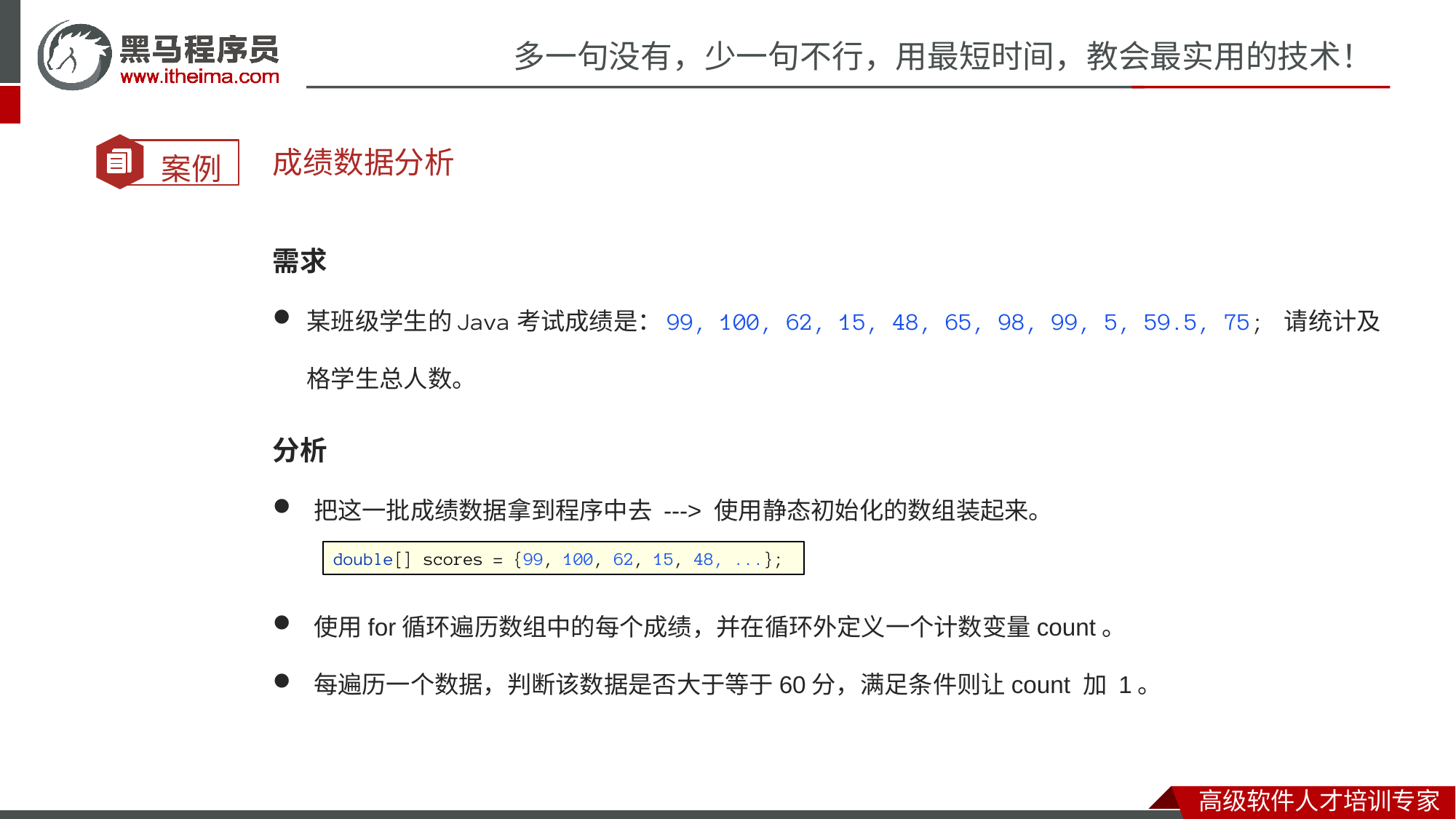

成绩数据分析
需求
某班级学生的Java考试成绩是：99, 100, 62, 15, 48, 65, 98, 99, 5, 59.5, 75; 请统计及格学生总人数。
分析
把这一批成绩数据拿到程序中去 ---> 使用静态初始化的数组装起来。

使用for循环遍历数组中的每个成绩，并在循环外定义一个计数变量count。
每遍历一个数据，判断该数据是否大于等于60分，满足条件则让count 加 1。
double[] scores = {99, 100, 62, 15, 48, ...};